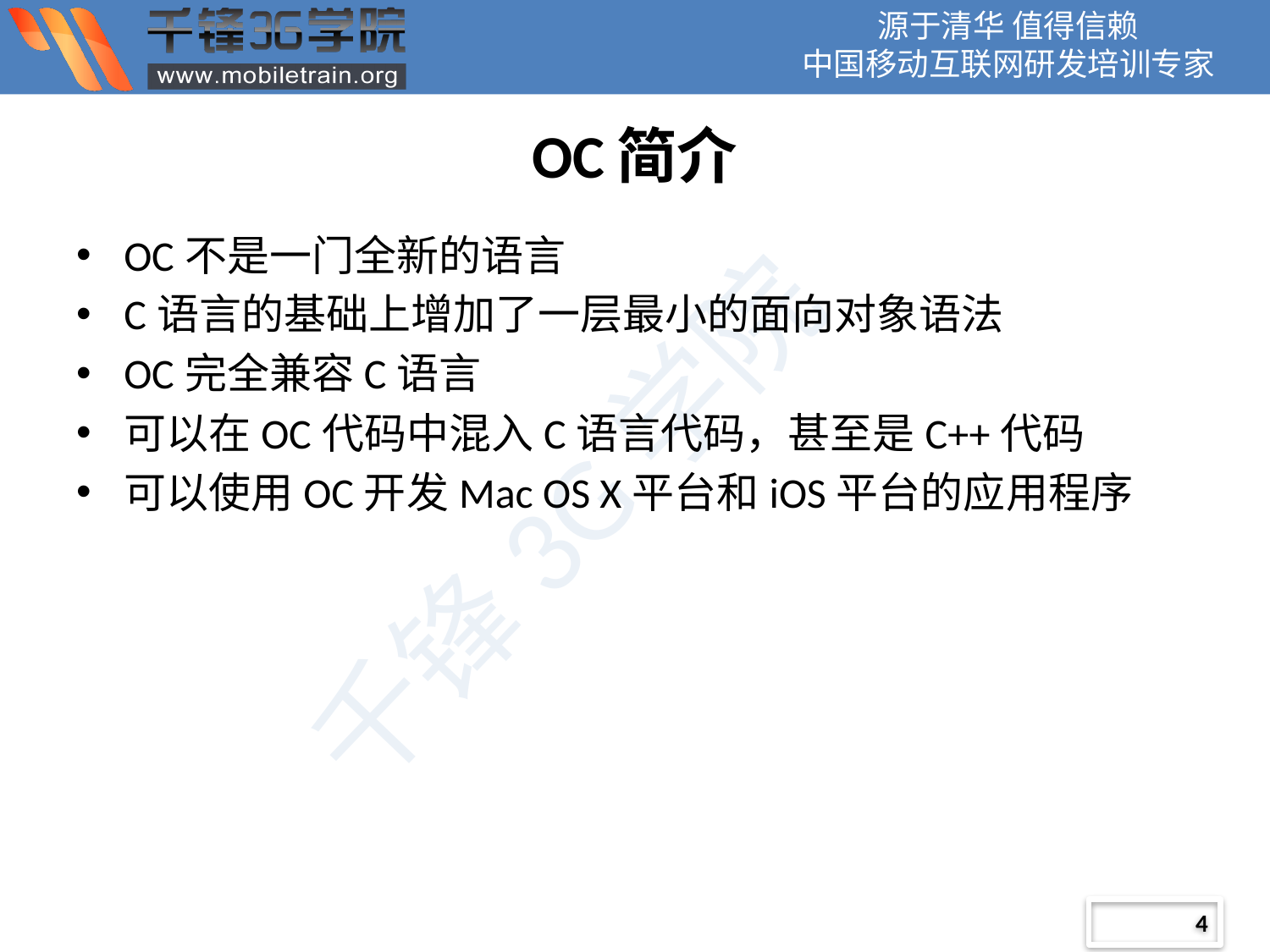

# OC简介
OC不是一门全新的语言
C语言的基础上增加了一层最小的面向对象语法
OC完全兼容C语言
可以在OC代码中混入C语言代码，甚至是C++代码
可以使用OC开发Mac OS X平台和iOS平台的应用程序